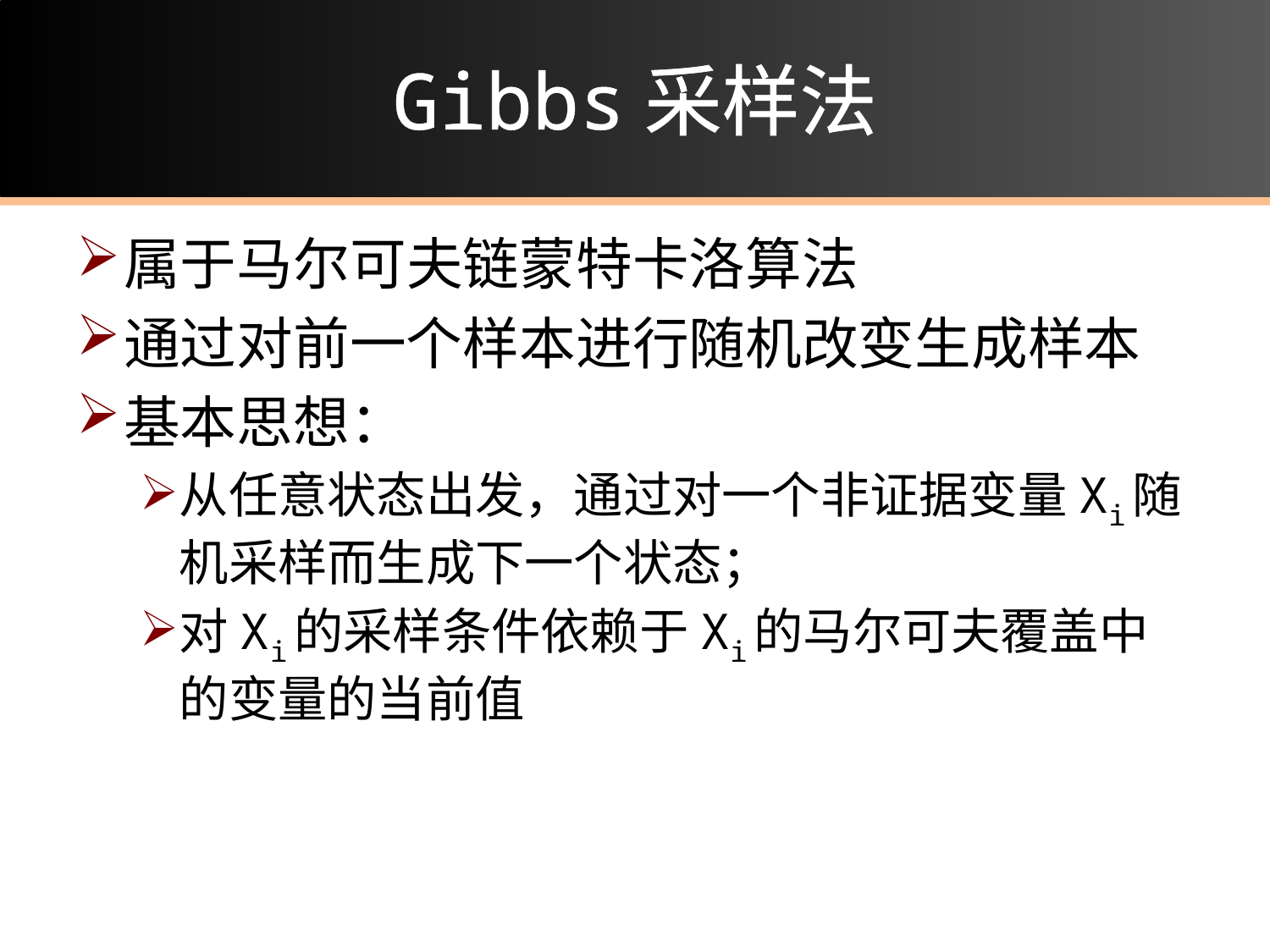

# Gibbs采样法
属于马尔可夫链蒙特卡洛算法
通过对前一个样本进行随机改变生成样本
基本思想：
从任意状态出发，通过对一个非证据变量Xi随机采样而生成下一个状态；
对Xi的采样条件依赖于Xi的马尔可夫覆盖中的变量的当前值